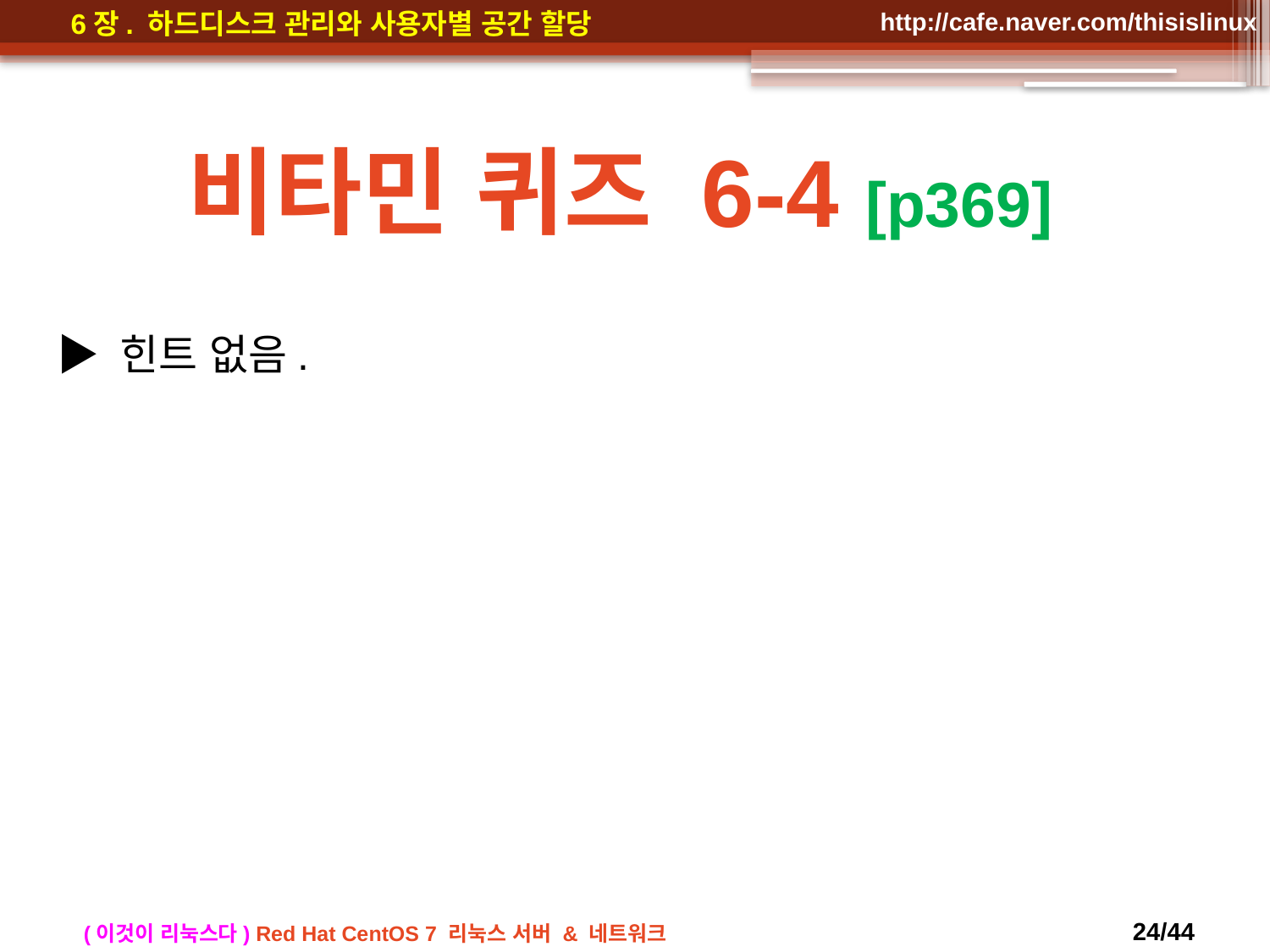

비타민 퀴즈 6-4 [p369]
▶ 힌트 없음.